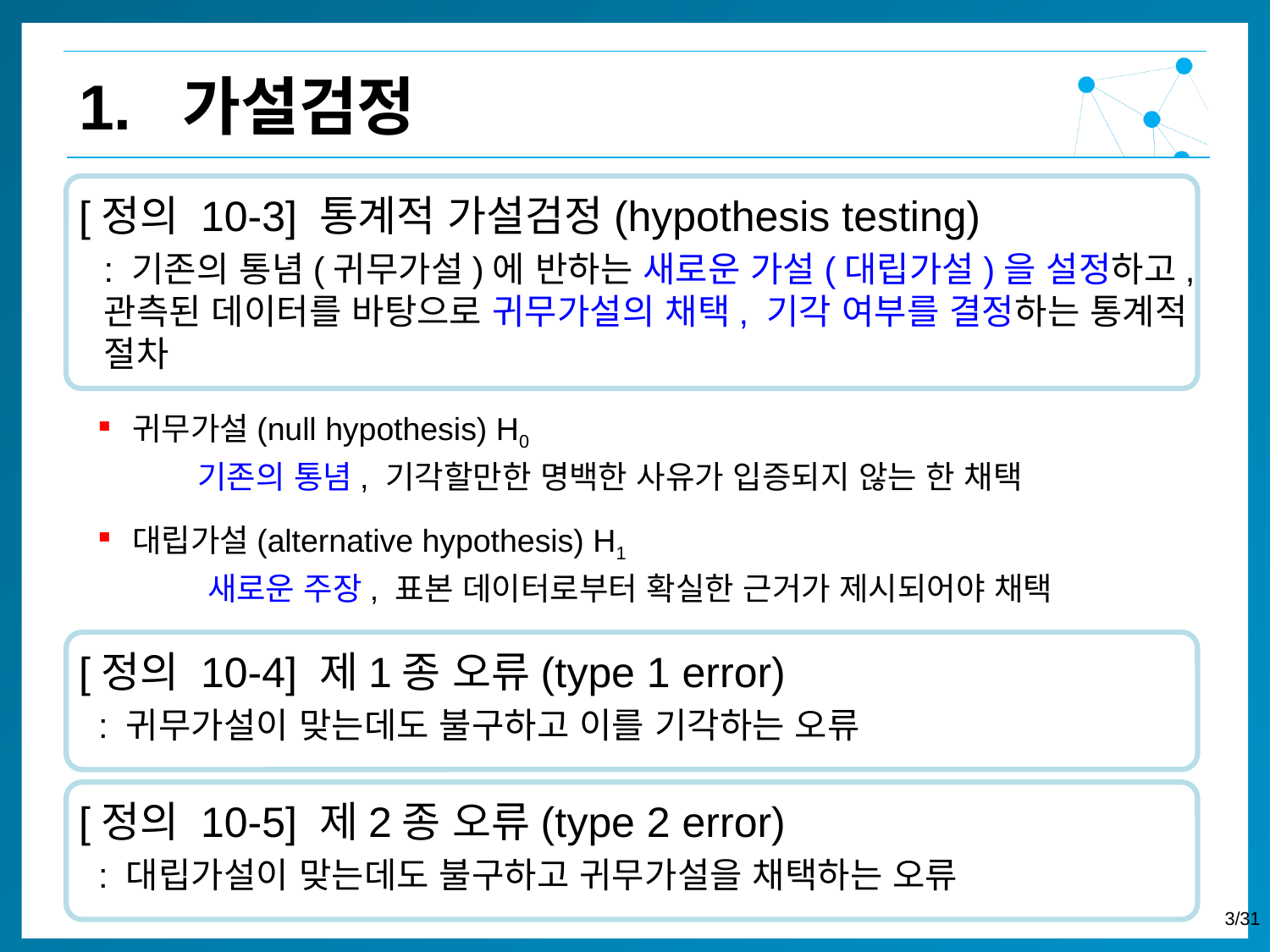

1.  가설검정

[정의 10-3] 통계적 가설검정(hypothesis testing)
: 기존의 통념(귀무가설)에 반하는 새로운 가설(대립가설)을 설정하고, 관측된 데이터를 바탕으로 귀무가설의 채택, 기각 여부를 결정하는 통계적 절차

귀무가설(null hypothesis) H0
기존의 통념, 기각할만한 명백한 사유가 입증되지 않는 한 채택
대립가설(alternative hypothesis) H1
새로운 주장, 표본 데이터로부터 확실한 근거가 제시되어야 채택

[정의 10-4] 제1종 오류(type 1 error)
  : 귀무가설이 맞는데도 불구하고 이를 기각하는 오류

[정의 10-5] 제2종 오류(type 2 error)
  : 대립가설이 맞는데도 불구하고 귀무가설을 채택하는 오류